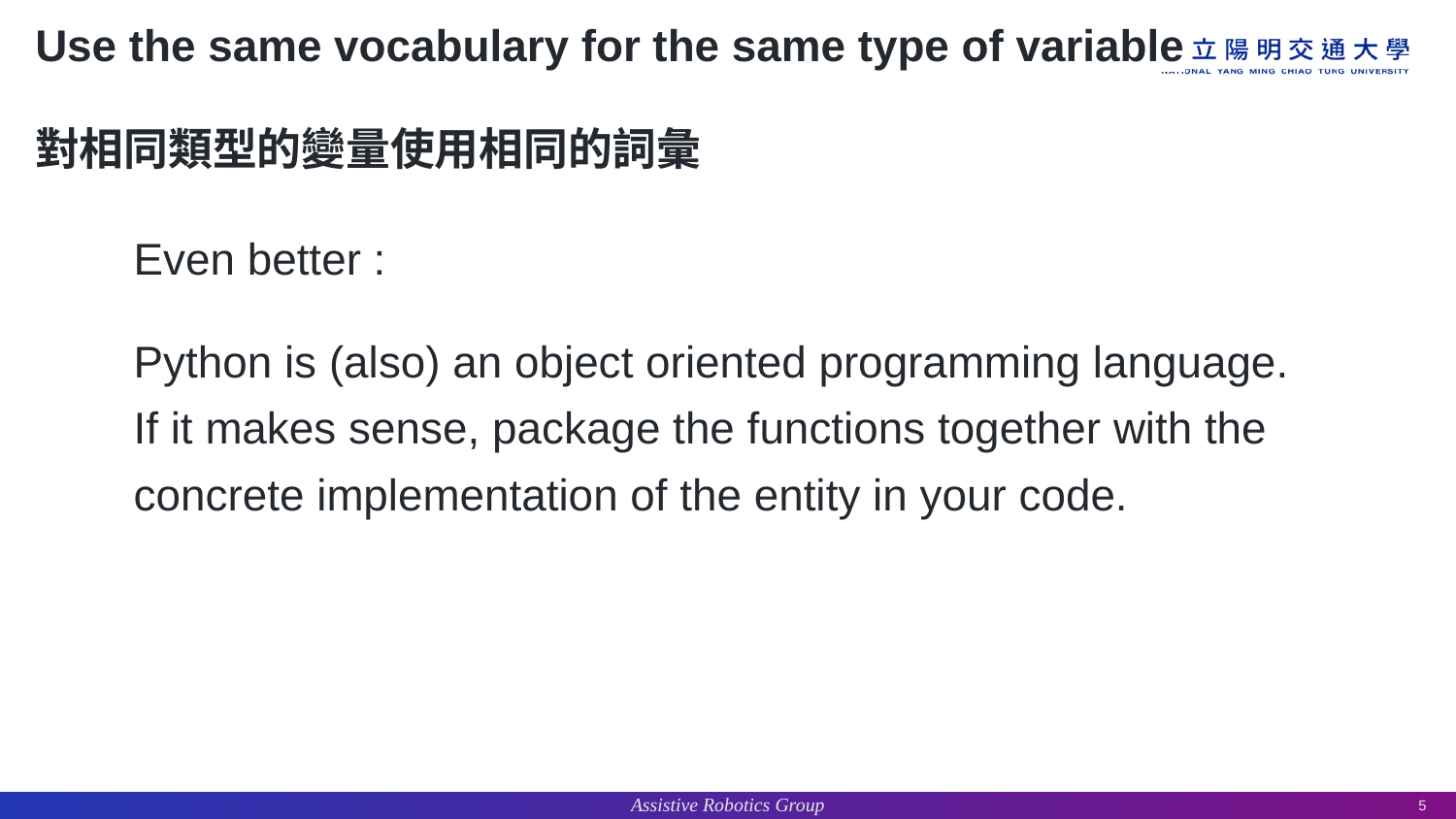

# Use the same vocabulary for the same type of variable
對相同類型的變量使用相同的詞彙
Even better :
Python is (also) an object oriented programming language. If it makes sense, package the functions together with the concrete implementation of the entity in your code.